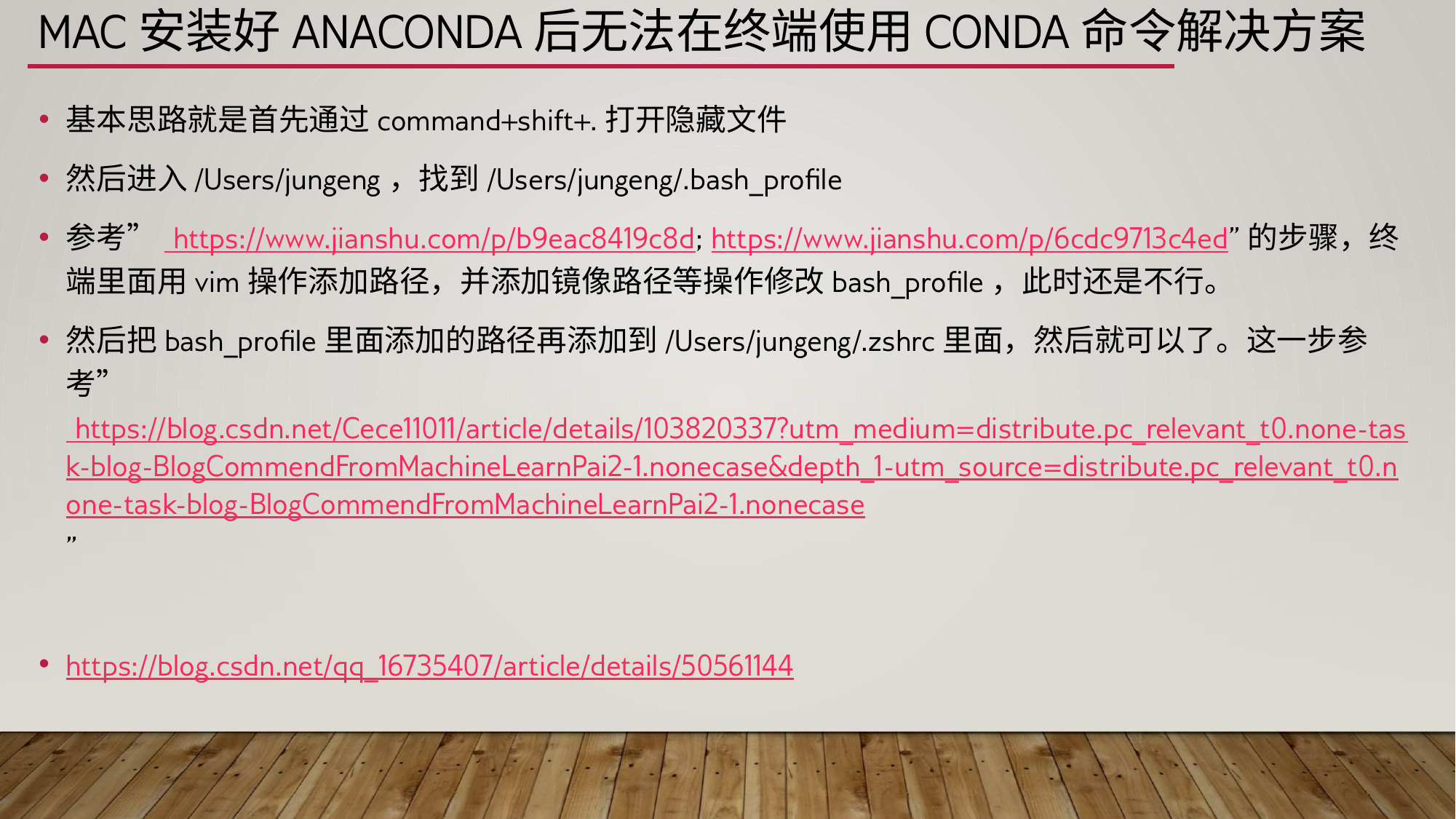

# MAC安装好anaconda后无法在终端使用conda命令解决方案
基本思路就是首先通过command+shift+.打开隐藏文件
然后进入/Users/jungeng，找到/Users/jungeng/.bash_profile
参考” https://www.jianshu.com/p/b9eac8419c8d; https://www.jianshu.com/p/6cdc9713c4ed”的步骤，终端里面用vim操作添加路径，并添加镜像路径等操作修改bash_profile，此时还是不行。
然后把bash_profile里面添加的路径再添加到/Users/jungeng/.zshrc里面，然后就可以了。这一步参考” https://blog.csdn.net/Cece11011/article/details/103820337?utm_medium=distribute.pc_relevant_t0.none-task-blog-BlogCommendFromMachineLearnPai2-1.nonecase&depth_1-utm_source=distribute.pc_relevant_t0.none-task-blog-BlogCommendFromMachineLearnPai2-1.nonecase”

https://blog.csdn.net/qq_16735407/article/details/50561144